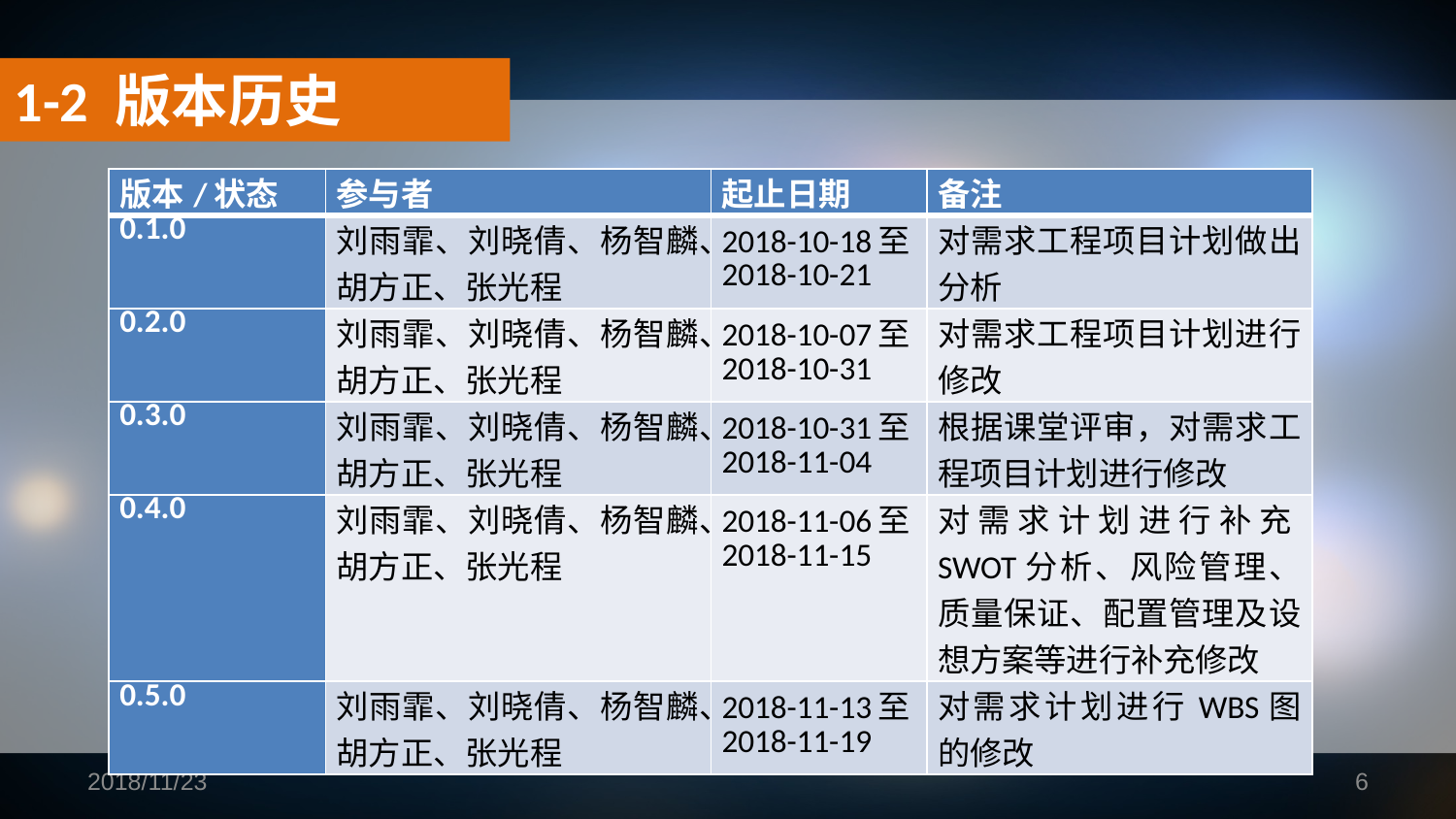

1-2 版本历史

| 版本/状态 | 参与者 | 起止日期 | 备注 |
| --- | --- | --- | --- |
| 0.1.0 | 刘雨霏、刘晓倩、杨智麟、胡方正、张光程 | 2018-10-18至2018-10-21 | 对需求工程项目计划做出分析 |
| 0.2.0 | 刘雨霏、刘晓倩、杨智麟、胡方正、张光程 | 2018-10-07至2018-10-31 | 对需求工程项目计划进行修改 |
| 0.3.0 | 刘雨霏、刘晓倩、杨智麟、胡方正、张光程 | 2018-10-31至2018-11-04 | 根据课堂评审，对需求工程项目计划进行修改 |
| 0.4.0 | 刘雨霏、刘晓倩、杨智麟、胡方正、张光程 | 2018-11-06至2018-11-15 | 对需求计划进行补充SWOT分析、风险管理、质量保证、配置管理及设想方案等进行补充修改 |
| 0.5.0 | 刘雨霏、刘晓倩、杨智麟、胡方正、张光程 | 2018-11-13至2018-11-19 | 对需求计划进行WBS图的修改 |
2018/11/23
6